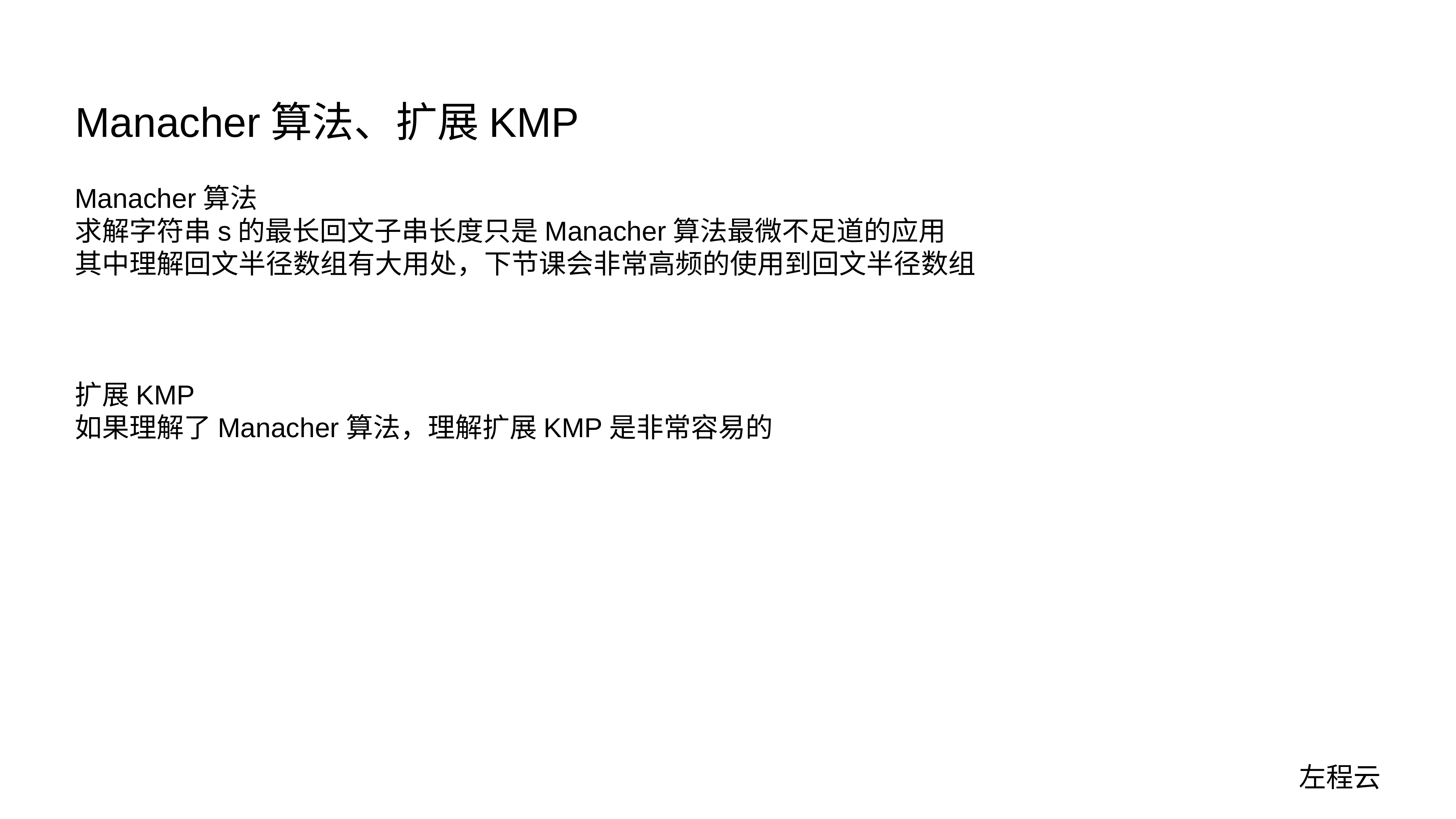

# Manacher算法、扩展KMP
Manacher算法
求解字符串s的最长回文子串长度只是Manacher算法最微不足道的应用
其中理解回文半径数组有大用处，下节课会非常高频的使用到回文半径数组

扩展KMP
如果理解了Manacher算法，理解扩展KMP是非常容易的
左程云